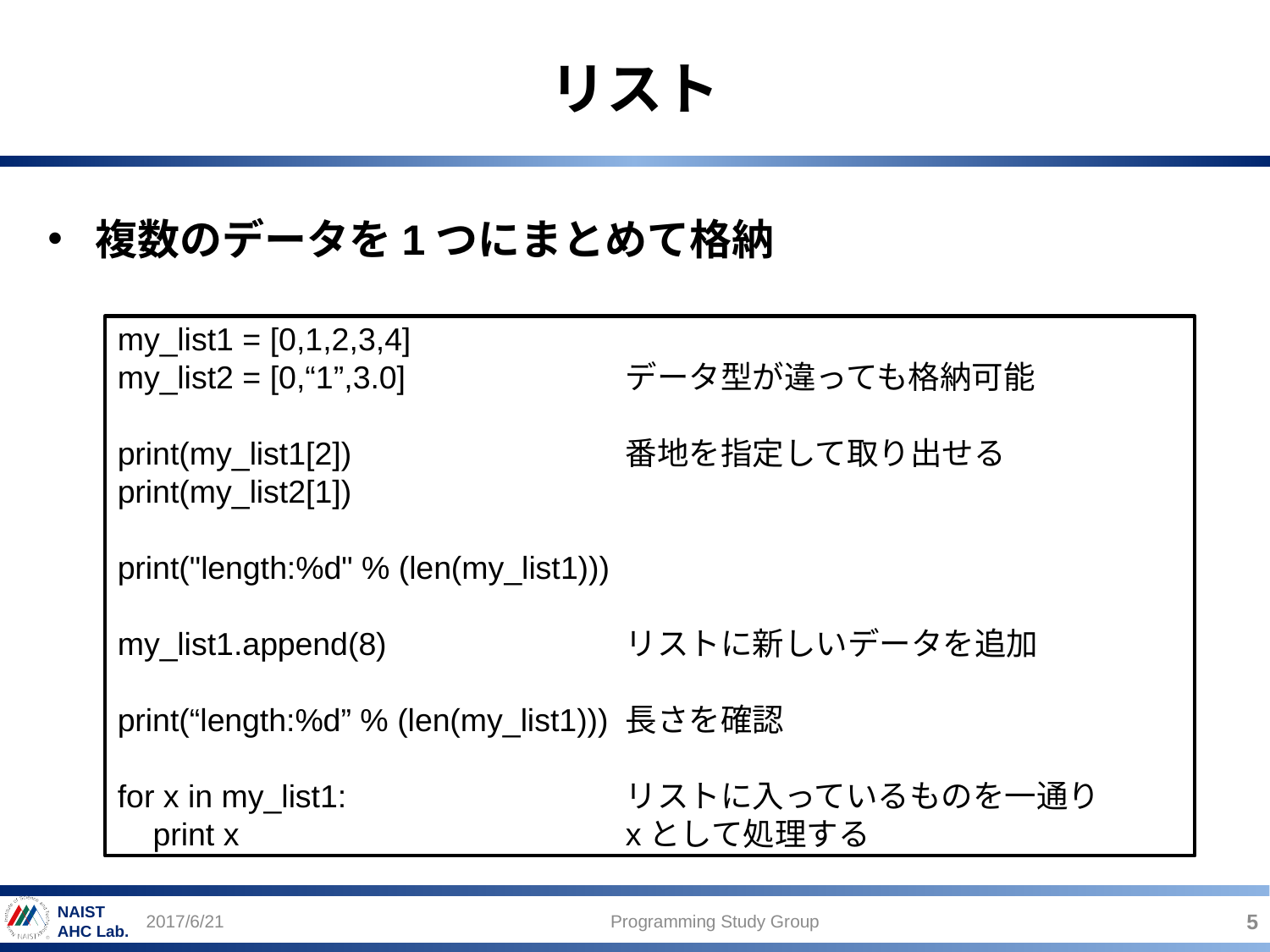

# リスト
複数のデータを1つにまとめて格納
my_list1 = [0,1,2,3,4]
my_list2 = [0,“1”,3.0]		データ型が違っても格納可能

print(my_list1[2])			番地を指定して取り出せる
print(my_list2[1])

print("length:%d" % (len(my_list1)))

my_list1.append(8)		リストに新しいデータを追加

print(“length:%d” % (len(my_list1)))	長さを確認

for x in my_list1:			リストに入っているものを一通り
    print x				xとして処理する
2017/6/21
Programming Study Group
5